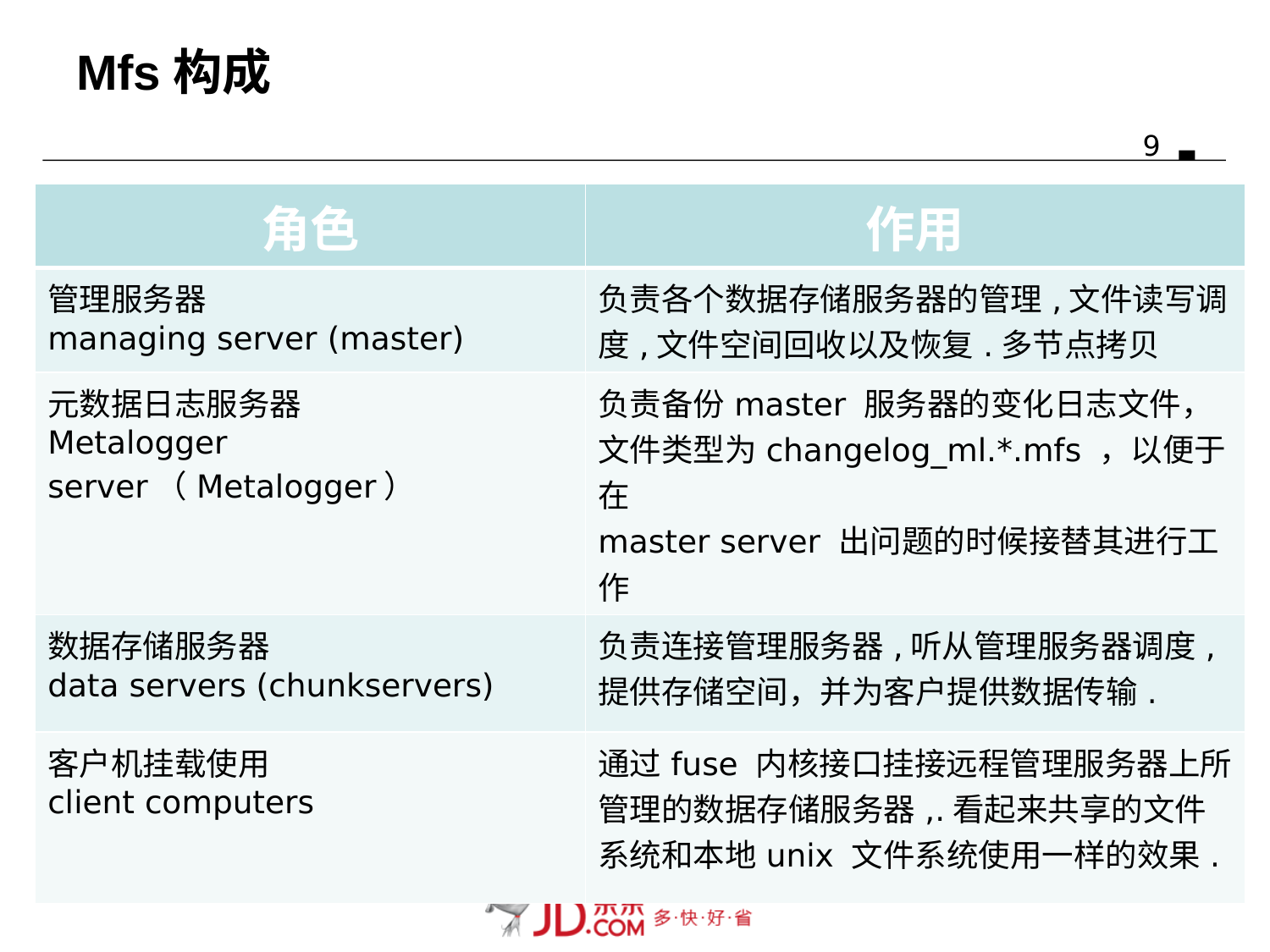

# Mfs构成
| 角色 | 作用 |
| --- | --- |
| 管理服务器 managing server (master) | 负责各个数据存储服务器的管理,文件读写调度,文件空间回收以及恢复.多节点拷贝 |
| 元数据日志服务器 Metalogger server（Metalogger） | 负责备份master 服务器的变化日志文件，文件类型为changelog\_ml.\*.mfs ，以便于在 master server 出问题的时候接替其进行工作 |
| 数据存储服务器 data servers (chunkservers) | 负责连接管理服务器,听从管理服务器调度, 提供存储空间，并为客户提供数据传输. |
| 客户机挂载使用 client computers | 通过fuse 内核接口挂接远程管理服务器上所 管理的数据存储服务器,.看起来共享的文件 系统和本地unix 文件系统使用一样的效果. |